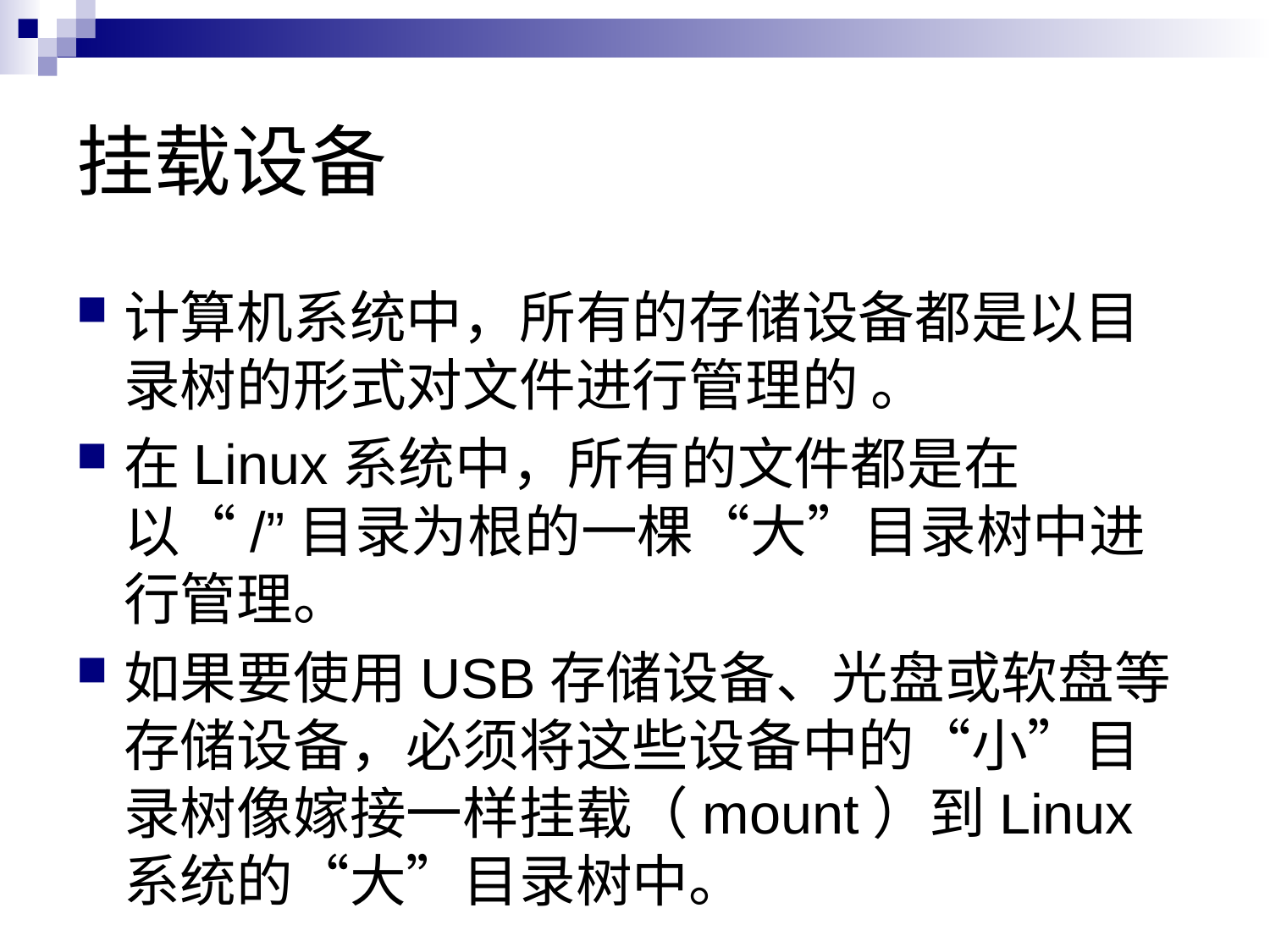

# 挂载设备
计算机系统中，所有的存储设备都是以目录树的形式对文件进行管理的 。
在Linux系统中，所有的文件都是在以“/”目录为根的一棵“大”目录树中进行管理。
如果要使用USB存储设备、光盘或软盘等存储设备，必须将这些设备中的“小”目录树像嫁接一样挂载（mount）到Linux系统的“大”目录树中。